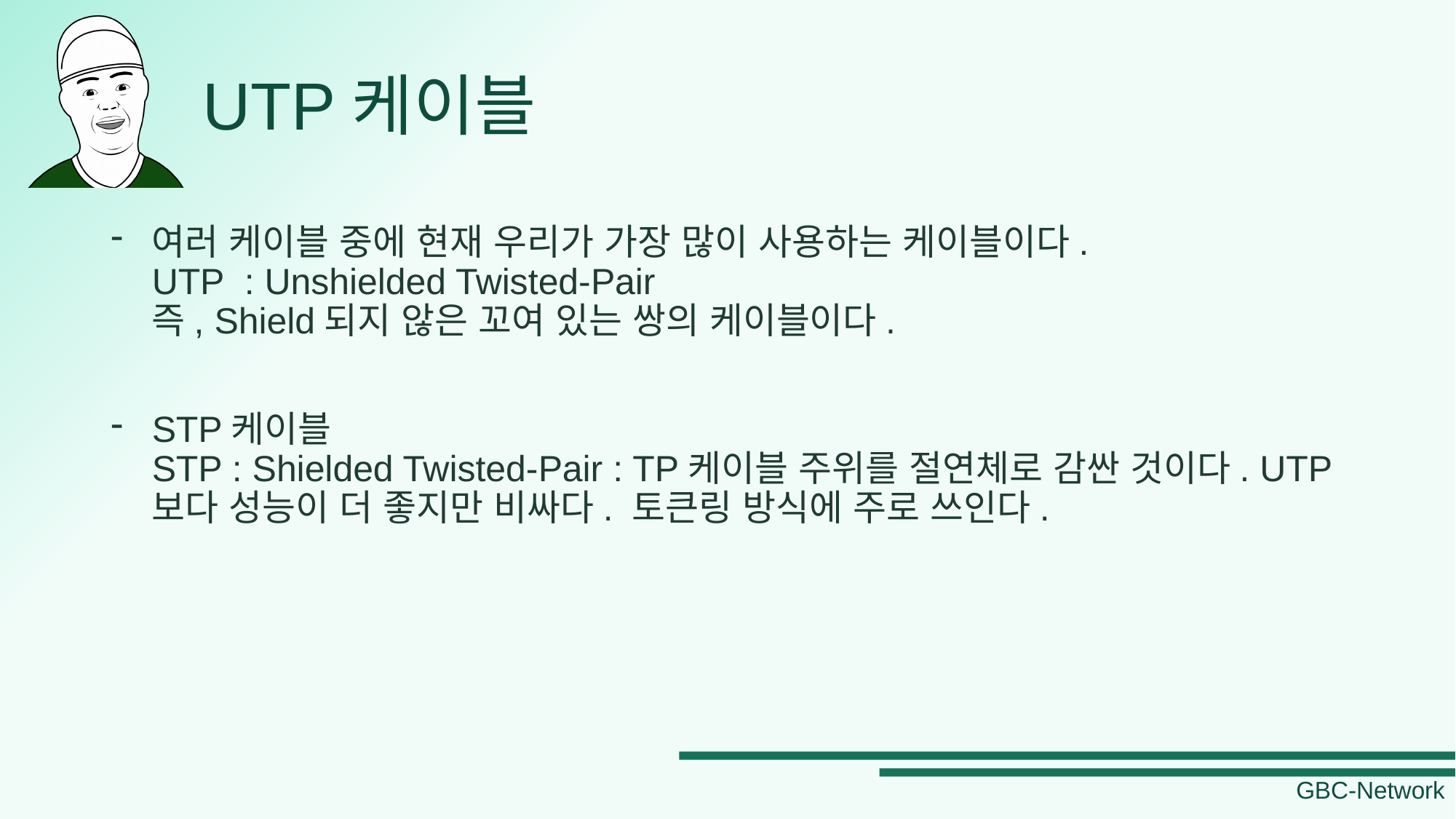

# UTP케이블
여러 케이블 중에 현재 우리가 가장 많이 사용하는 케이블이다.
UTP  : Unshielded Twisted-Pair
즉, Shield되지 않은 꼬여 있는 쌍의 케이블이다.

STP케이블
STP : Shielded Twisted-Pair : TP케이블 주위를 절연체로 감싼 것이다. UTP보다 성능이 더 좋지만 비싸다. 토큰링 방식에 주로 쓰인다.